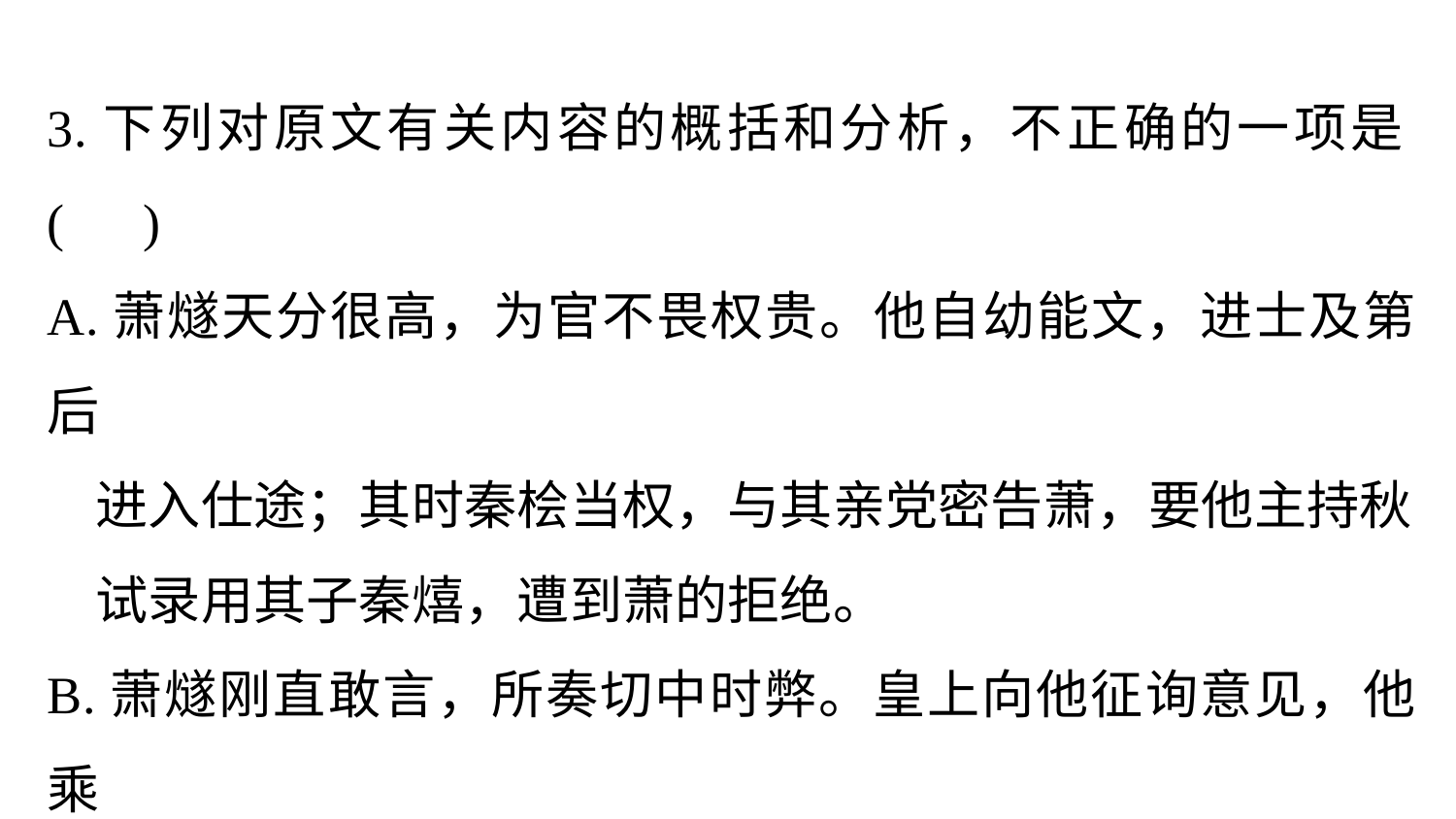

3.下列对原文有关内容的概括和分析，不正确的一项是(　)
A.萧燧天分很高，为官不畏权贵。他自幼能文，进士及第后
   进入仕途；其时秦桧当权，与其亲党密告萧，要他主持秋
   试录用其子秦熺，遭到萧的拒绝。
B.萧燧刚直敢言，所奏切中时弊。皇上向他征询意见，他乘
   便讽劝皇上亲近君子疏远小人，亲信有功可赏赐财物却不
   可赋予权力，得到皇上赞许采纳。